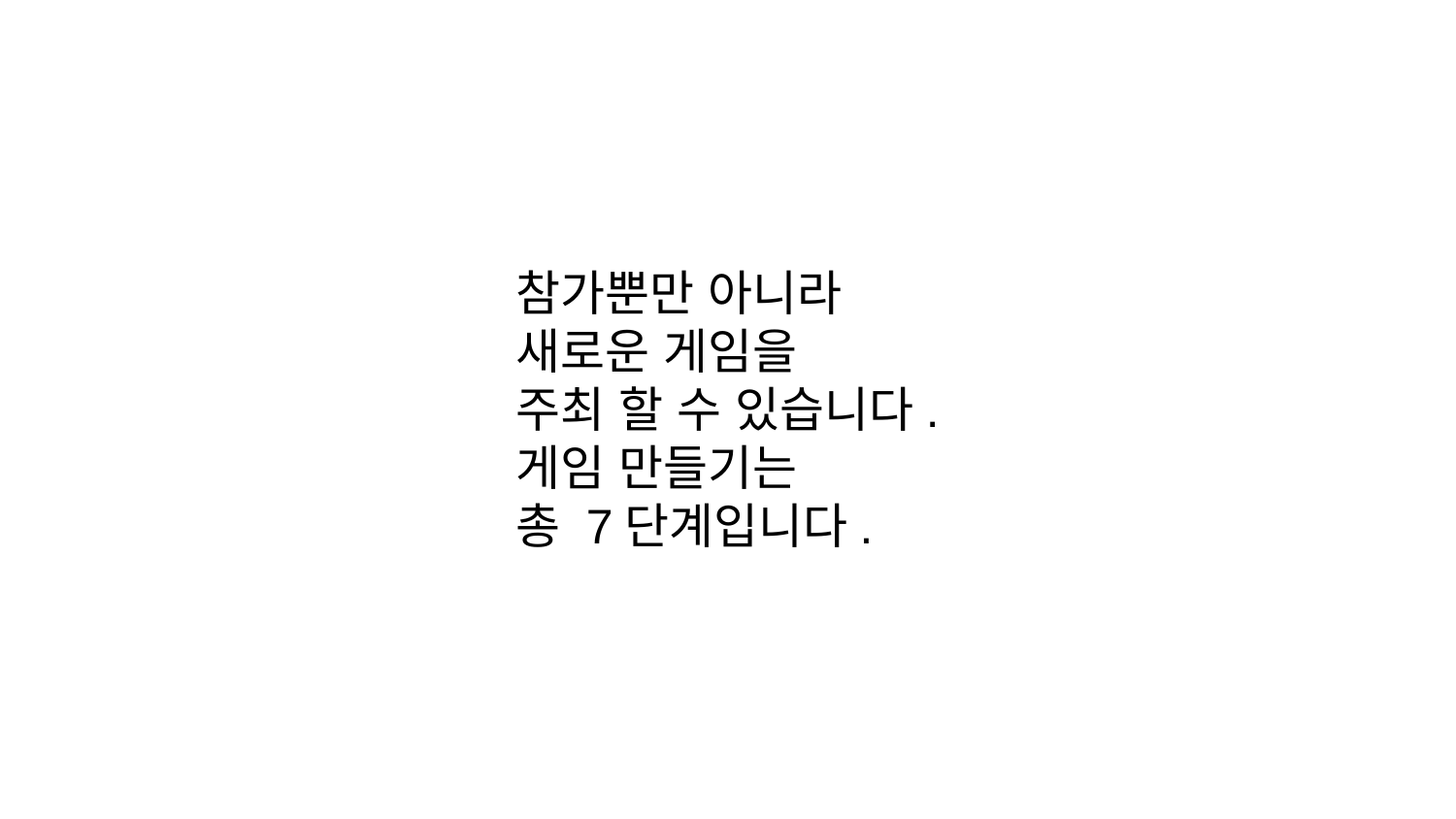

참가뿐만 아니라
새로운 게임을
주최 할 수 있습니다.
게임 만들기는
총 7단계입니다.